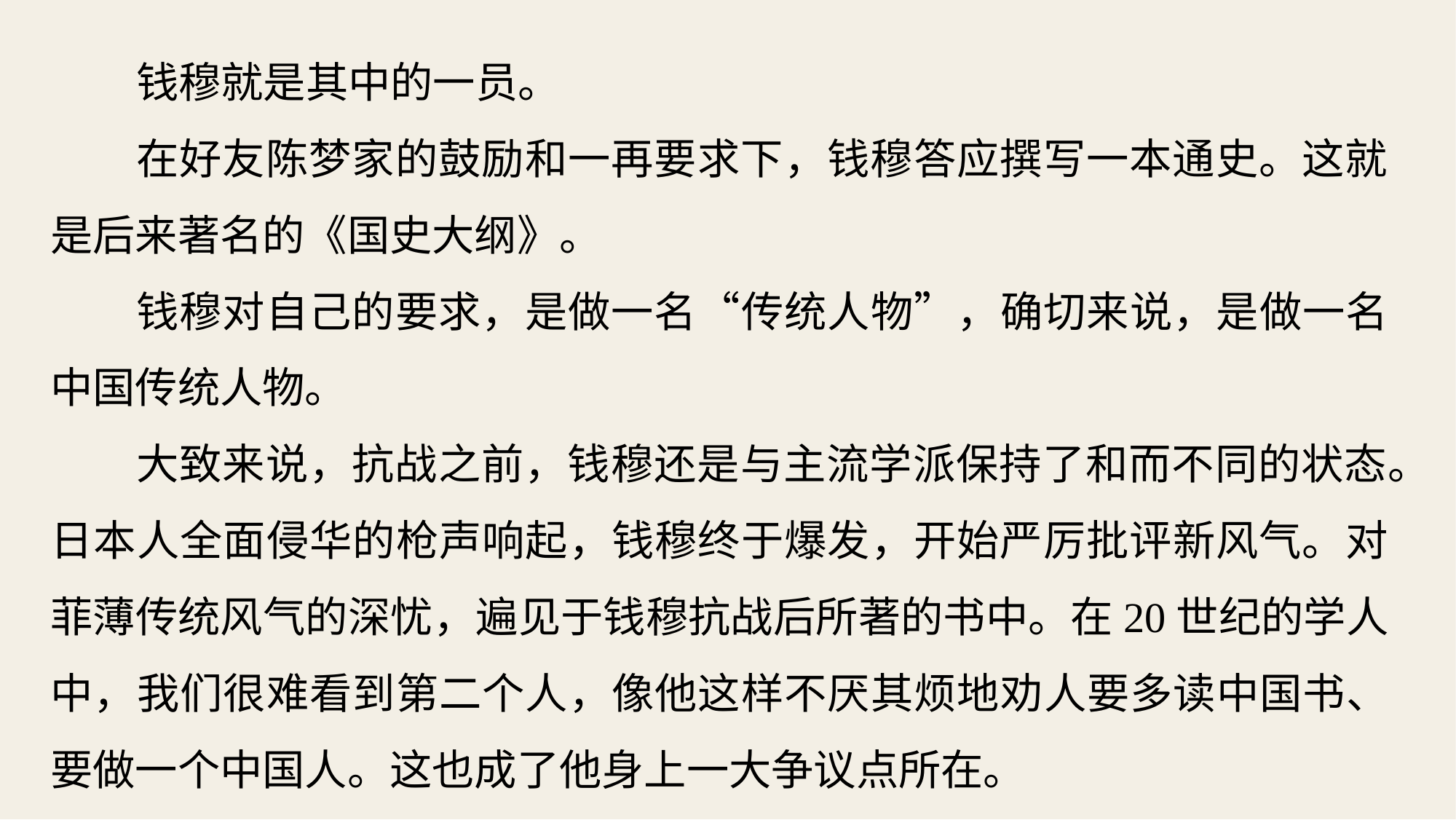

钱穆就是其中的一员。
在好友陈梦家的鼓励和一再要求下，钱穆答应撰写一本通史。这就是后来著名的《国史大纲》。
钱穆对自己的要求，是做一名“传统人物”，确切来说，是做一名中国传统人物。
大致来说，抗战之前，钱穆还是与主流学派保持了和而不同的状态。日本人全面侵华的枪声响起，钱穆终于爆发，开始严厉批评新风气。对菲薄传统风气的深忧，遍见于钱穆抗战后所著的书中。在20世纪的学人中，我们很难看到第二个人，像他这样不厌其烦地劝人要多读中国书、要做一个中国人。这也成了他身上一大争议点所在。